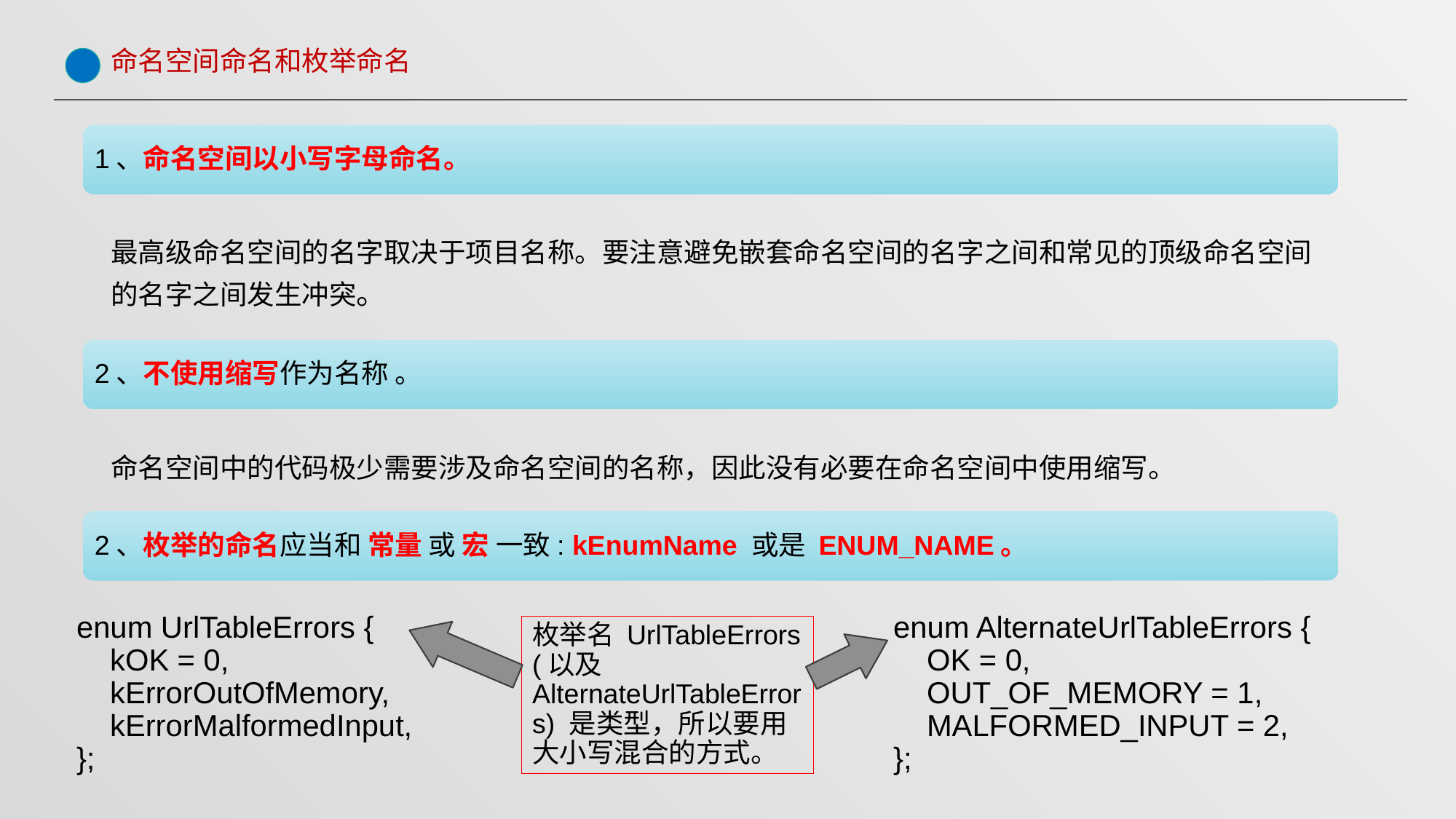

# 命名空间命名和枚举命名

1、命名空间以小写字母命名。
最高级命名空间的名字取决于项目名称。要注意避免嵌套命名空间的名字之间和常见的顶级命名空间的名字之间发生冲突。

2、不使用缩写作为名称 。
命名空间中的代码极少需要涉及命名空间的名称，因此没有必要在命名空间中使用缩写。

2、枚举的命名应当和 常量 或 宏 一致: kEnumName 或是 ENUM_NAME。
enum UrlTableErrors {
    kOK = 0,
    kErrorOutOfMemory,
    kErrorMalformedInput,
};
enum AlternateUrlTableErrors {
    OK = 0,
    OUT_OF_MEMORY = 1,
    MALFORMED_INPUT = 2,
};
枚举名 UrlTableErrors (以及 AlternateUrlTableErrors) 是类型，所以要用大小写混合的方式。